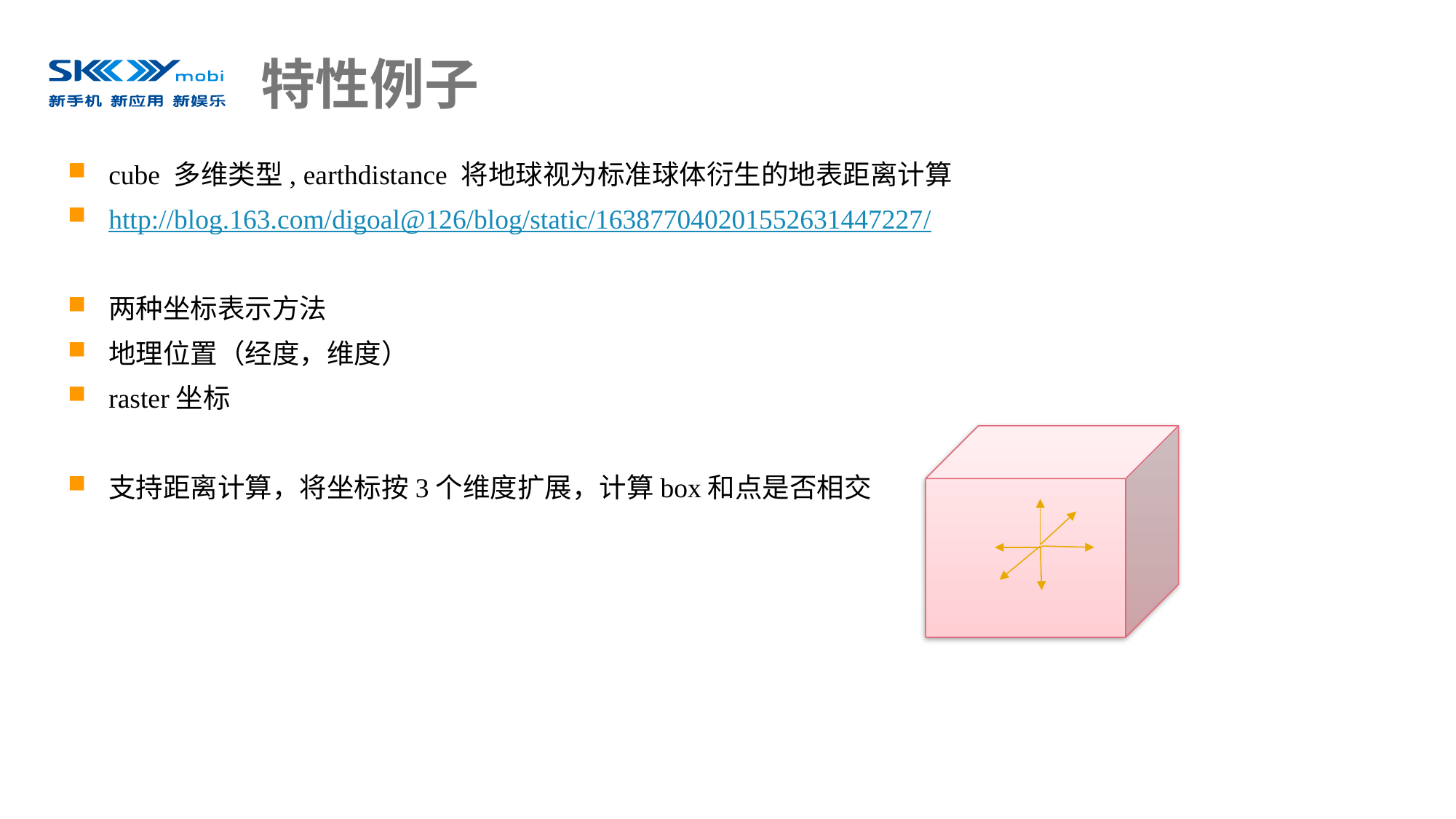

# 特性例子
cube 多维类型, earthdistance 将地球视为标准球体衍生的地表距离计算
http://blog.163.com/digoal@126/blog/static/163877040201552631447227/

两种坐标表示方法
地理位置（经度，维度）
raster坐标

支持距离计算，将坐标按3个维度扩展，计算box和点是否相交